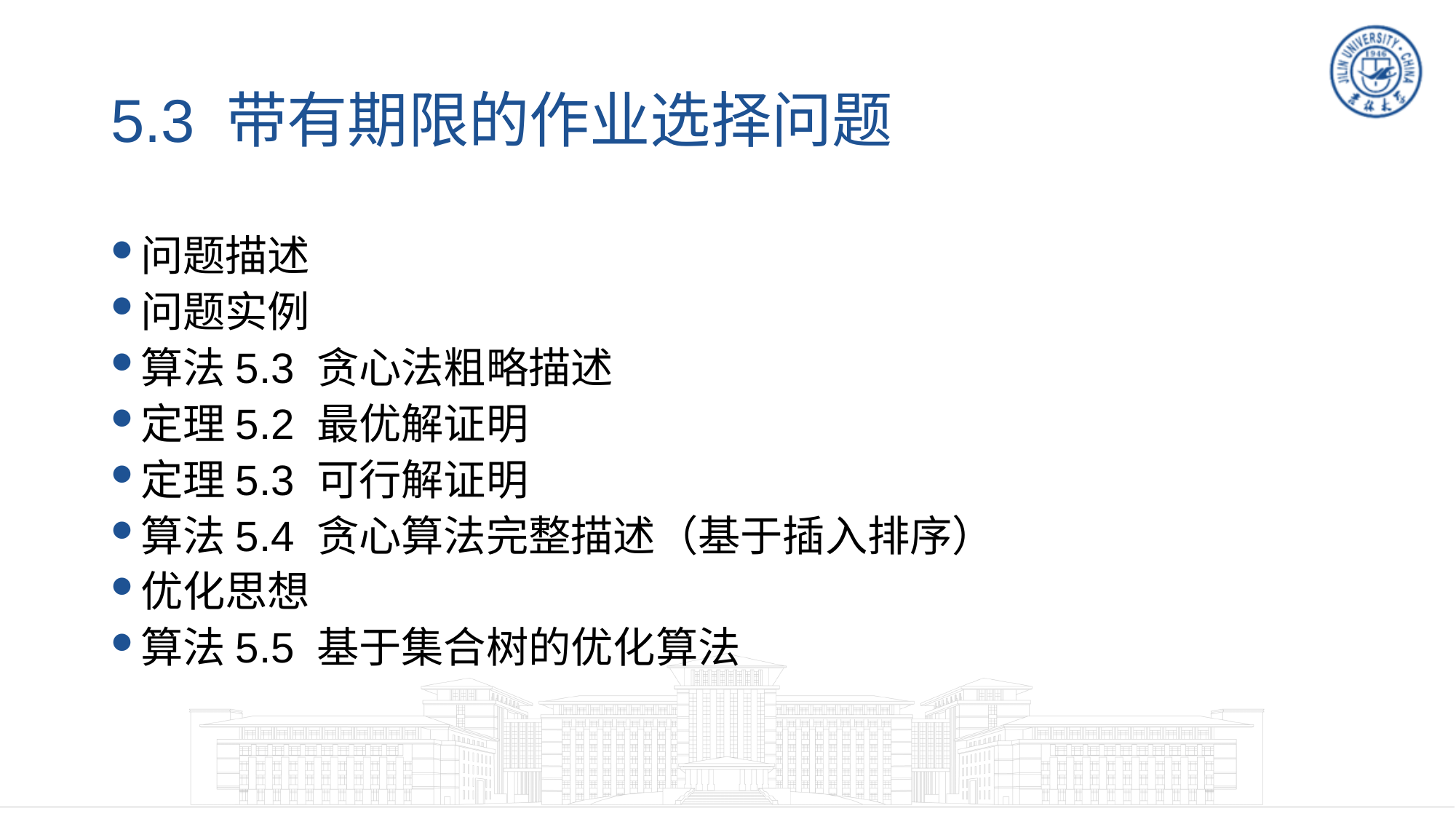

# 5.3 带有期限的作业选择问题
问题描述
问题实例
算法5.3 贪心法粗略描述
定理5.2 最优解证明
定理5.3 可行解证明
算法5.4 贪心算法完整描述（基于插入排序）
优化思想
算法5.5 基于集合树的优化算法
18